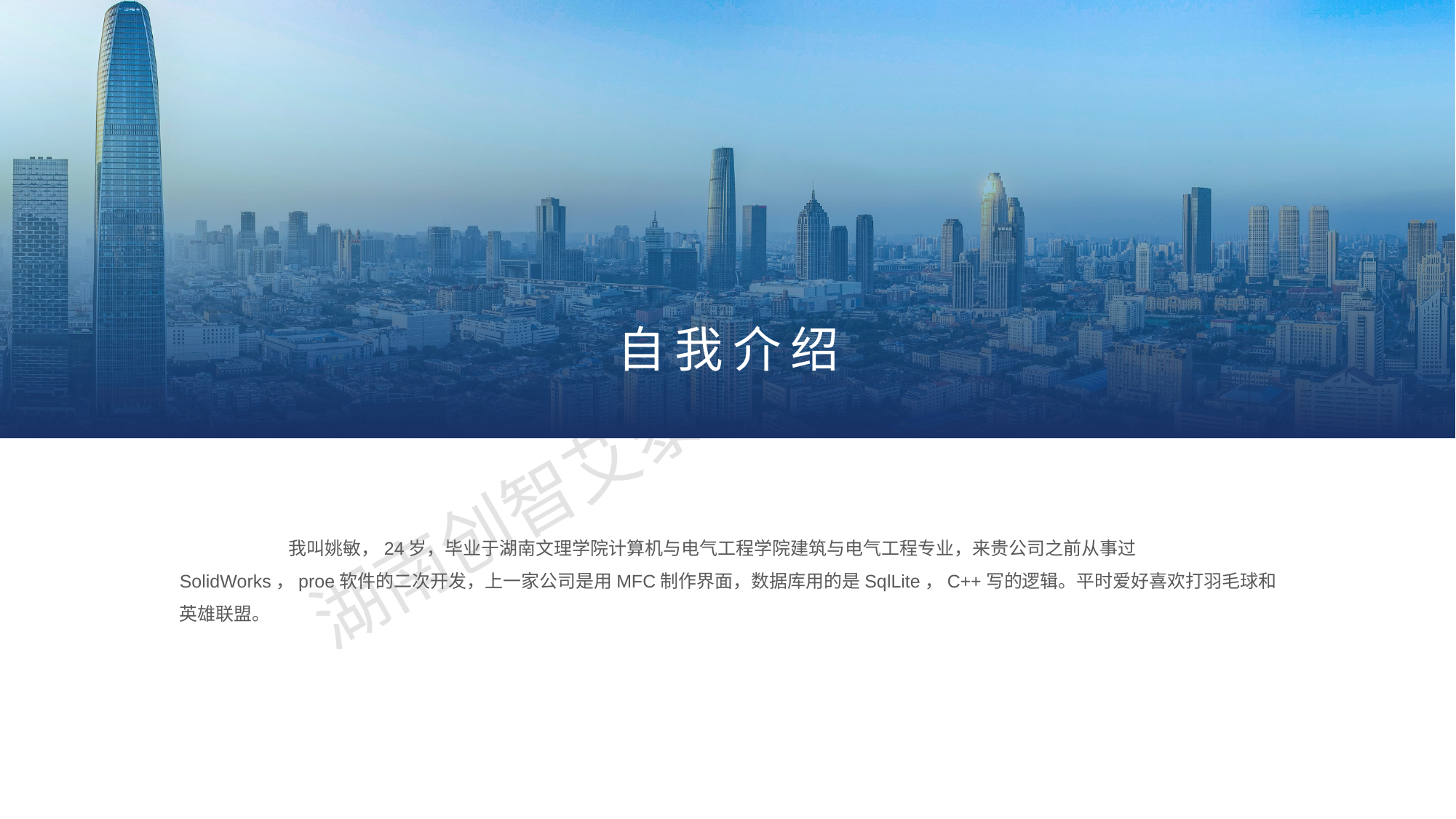

自我介绍
	我叫姚敏，24岁，毕业于湖南文理学院计算机与电气工程学院建筑与电气工程专业，来贵公司之前从事过SolidWorks，proe软件的二次开发，上一家公司是用MFC制作界面，数据库用的是SqlLite，C++写的逻辑。平时爱好喜欢打羽毛球和英雄联盟。